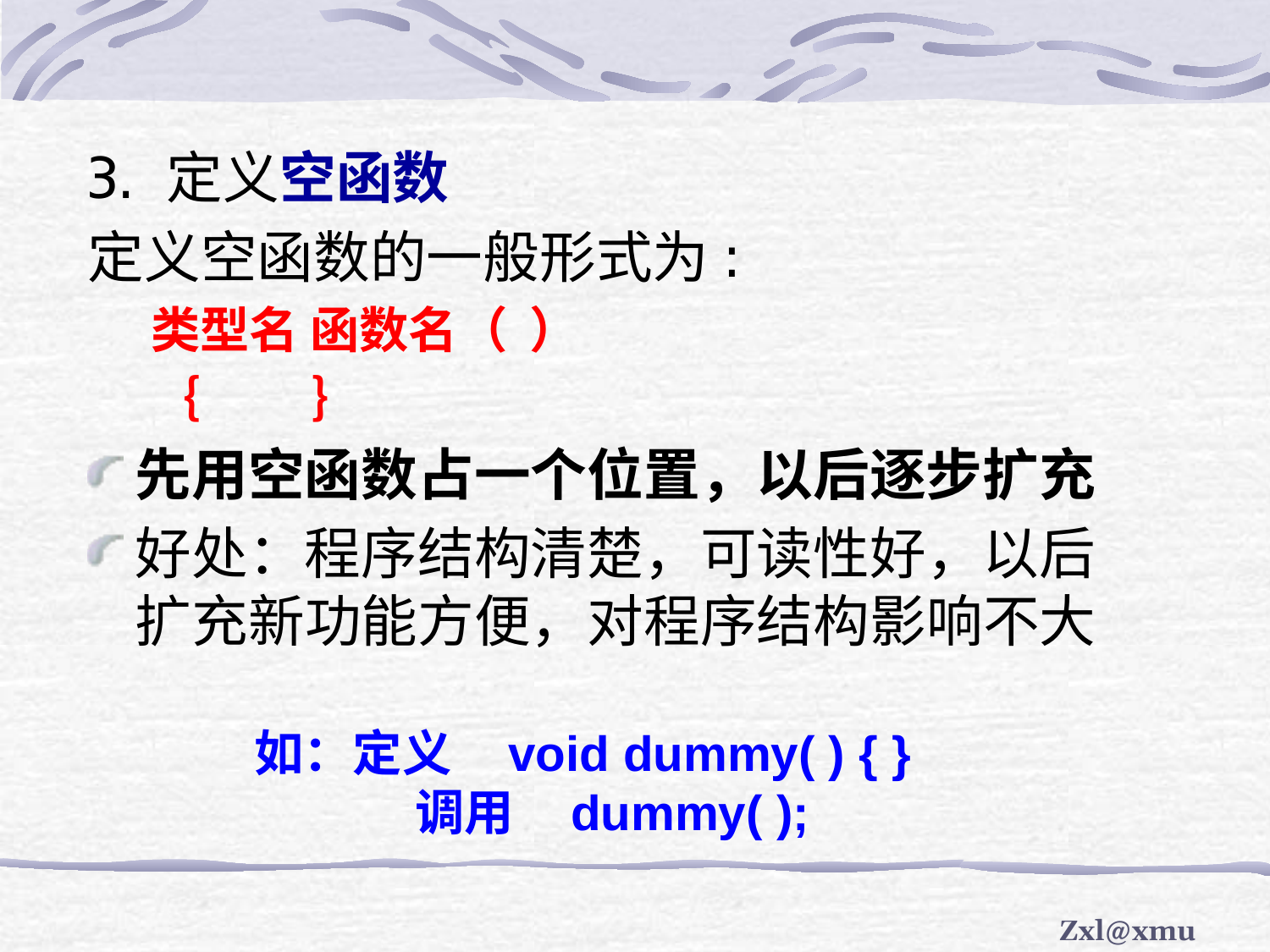

3. 定义空函数
定义空函数的一般形式为:
类型名 函数名（  ）
｛          ｝
先用空函数占一个位置，以后逐步扩充
好处：程序结构清楚，可读性好，以后扩充新功能方便，对程序结构影响不大
如：定义    void dummy( ) { }
	  调用    dummy( );